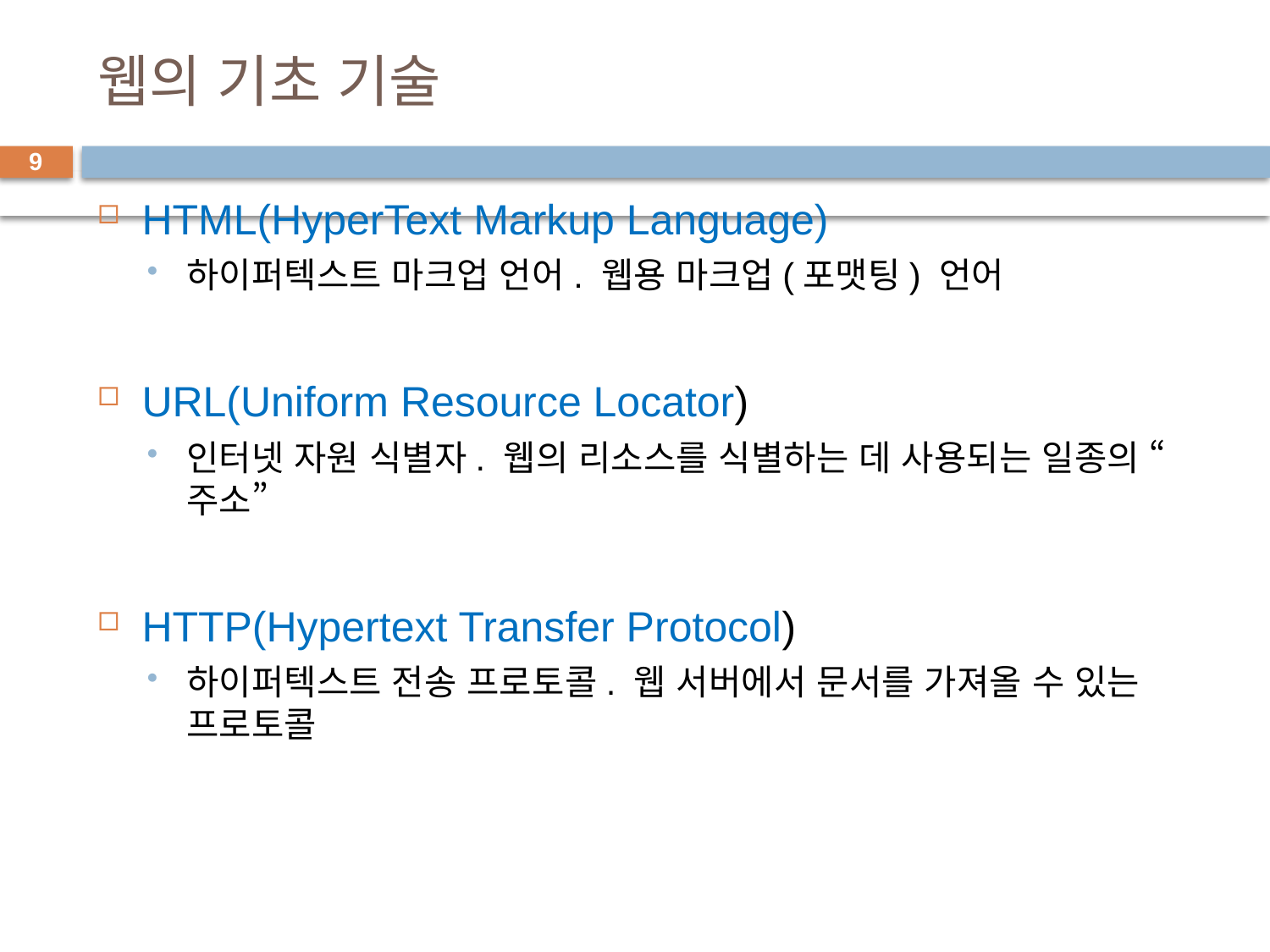

# 웹의 기초 기술
9
HTML(HyperText Markup Language)
하이퍼텍스트 마크업 언어. 웹용 마크업(포맷팅) 언어

URL(Uniform Resource Locator)
인터넷 자원 식별자. 웹의 리소스를 식별하는 데 사용되는 일종의 “주소”

HTTP(Hypertext Transfer Protocol)
하이퍼텍스트 전송 프로토콜. 웹 서버에서 문서를 가져올 수 있는 프로토콜